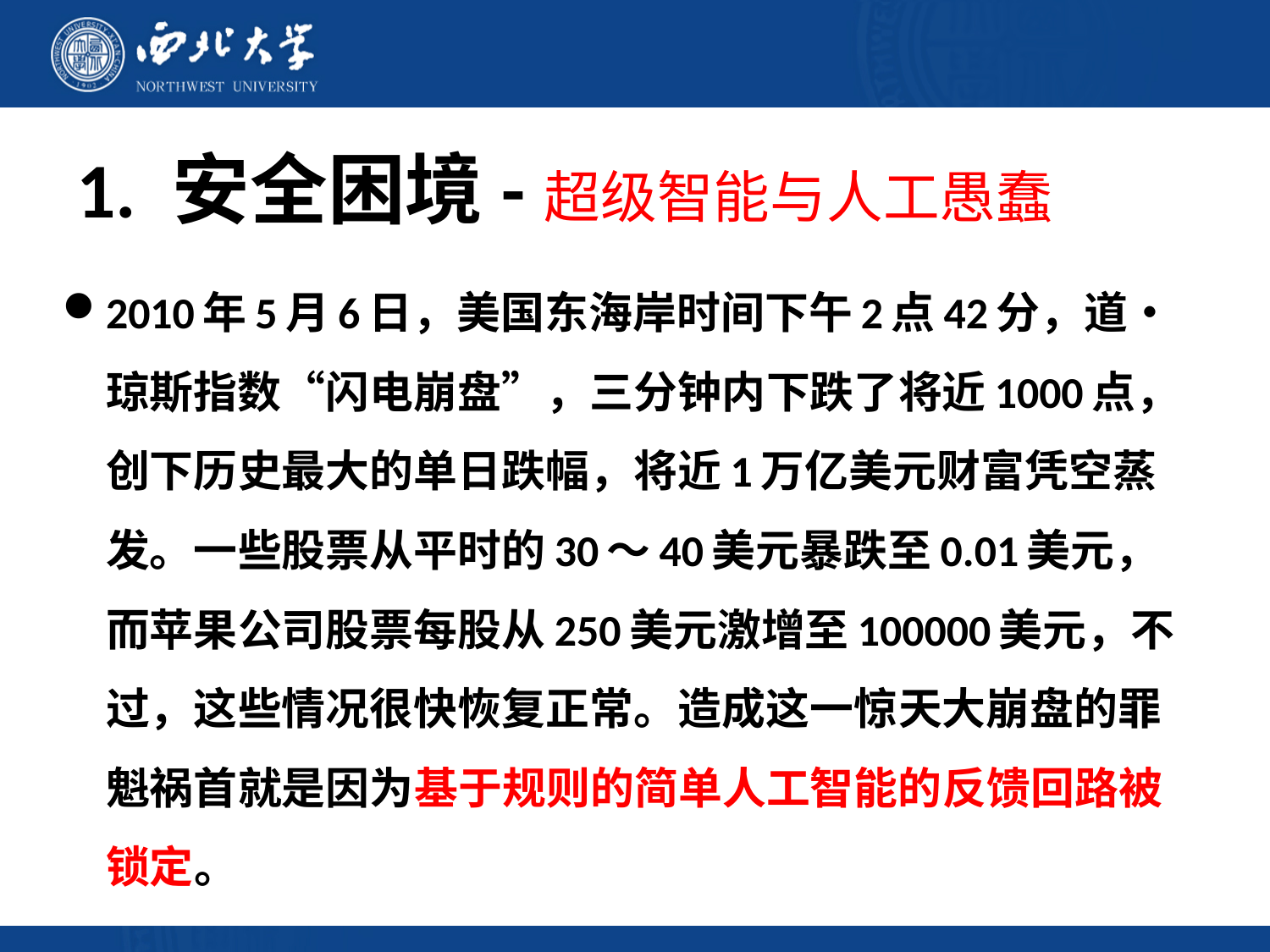

# 1. 安全困境-超级智能与人工愚蠢
2010年5月6日，美国东海岸时间下午2点42分，道•琼斯指数“闪电崩盘”，三分钟内下跌了将近1000点，创下历史最大的单日跌幅，将近1万亿美元财富凭空蒸发。一些股票从平时的30～40美元暴跌至0.01美元，而苹果公司股票每股从250美元激增至100000美元，不过，这些情况很快恢复正常。造成这一惊天大崩盘的罪魁祸首就是因为基于规则的简单人工智能的反馈回路被锁定。